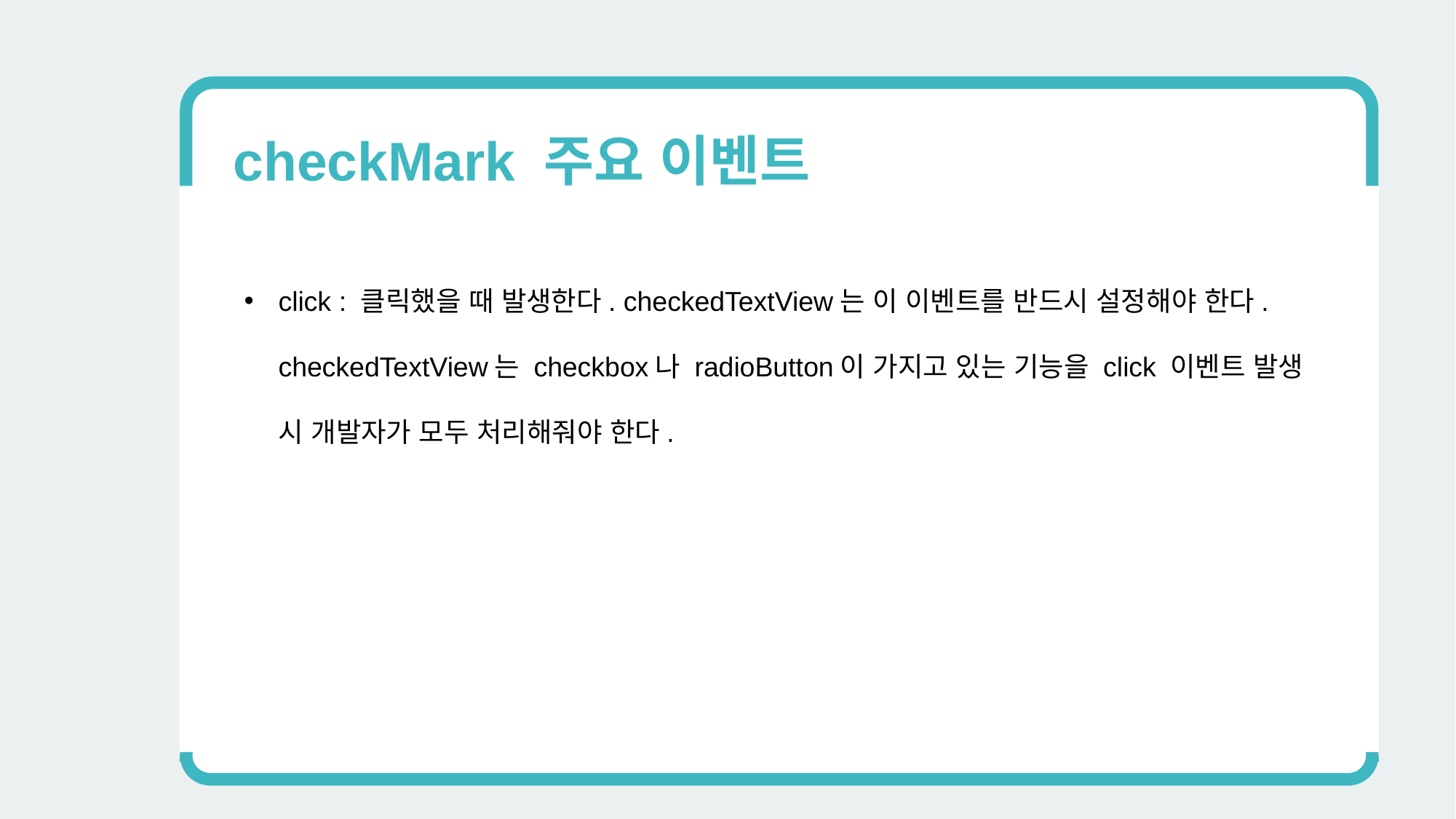

checkMark 주요 이벤트

click : 클릭했을 때 발생한다. checkedTextView는 이 이벤트를 반드시 설정해야 한다. checkedTextView는 checkbox나 radioButton이 가지고 있는 기능을 click 이벤트 발생 시 개발자가 모두 처리해줘야 한다.